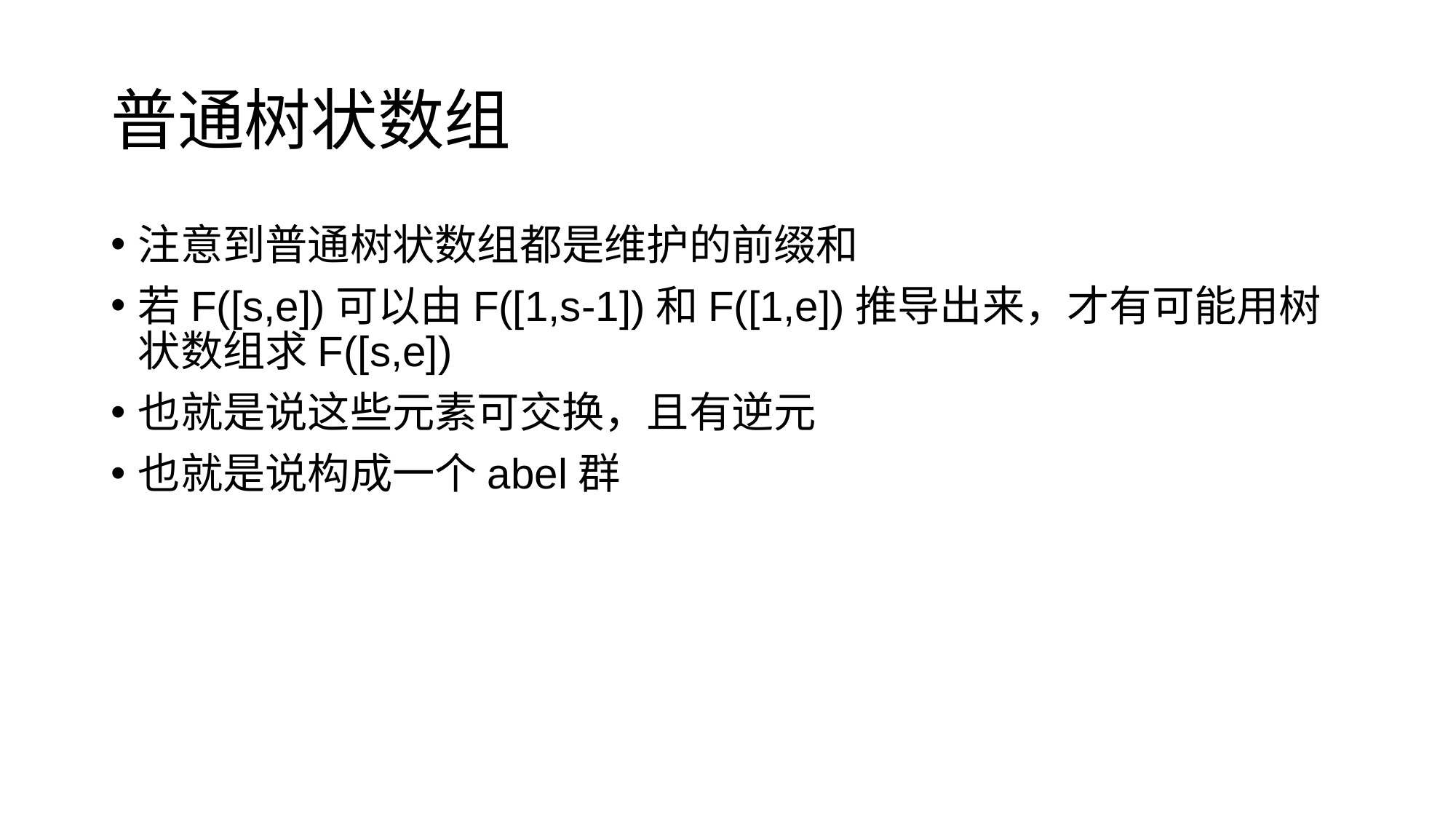

# 普通树状数组
注意到普通树状数组都是维护的前缀和
若F([s,e])可以由F([1,s-1])和F([1,e])推导出来，才有可能用树状数组求F([s,e])
也就是说这些元素可交换，且有逆元
也就是说构成一个abel群